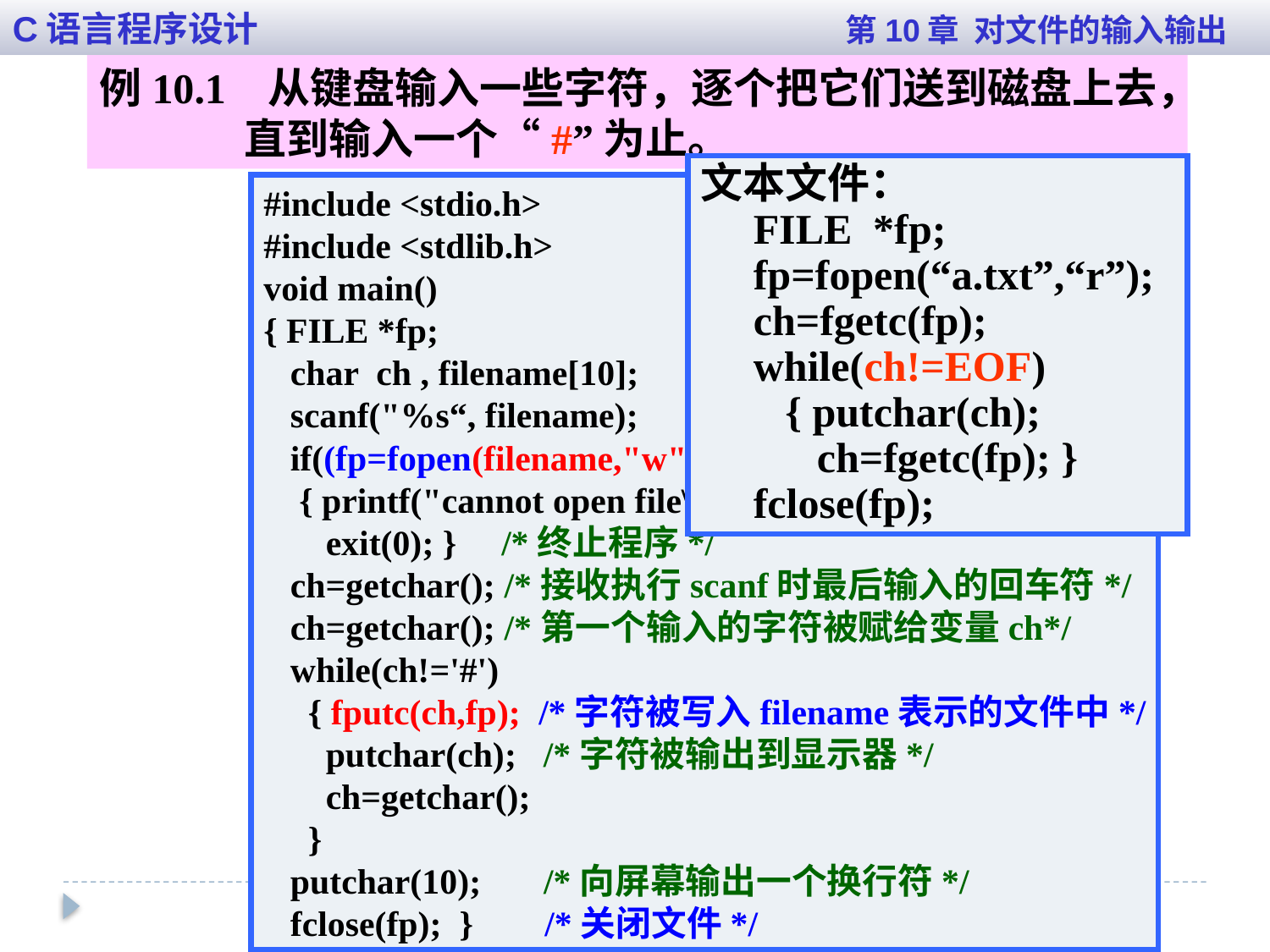

C语言程序设计                                                                         第10章  对文件的输入输出
例10.1   从键盘输入一些字符，逐个把它们送到磁盘上去，直到输入一个“#”为止。
文本文件：
     FILE  *fp;
     fp=fopen(“a.txt”,“r”);
     ch=fgetc(fp);
     while(ch!=EOF)
        { putchar(ch);
           ch=fgetc(fp); }
     fclose(fp);
#include <stdio.h>
#include <stdlib.h>
void main()
{ FILE *fp;
   char  ch , filename[10];
   scanf("%s“, filename);
   if((fp=fopen(filename,"w"))==NULL)
    { printf("cannot open file\n");
       exit(0); }     /*终止程序*/
   ch=getchar(); /*接收执行scanf时最后输入的回车符*/
   ch=getchar(); /*第一个输入的字符被赋给变量ch*/
   while(ch!='#')
     { fputc(ch,fp);  /*字符被写入filename表示的文件中*/
       putchar(ch);   /*字符被输出到显示器*/
       ch=getchar();
     }
   putchar(10);       /*向屏幕输出一个换行符*/
   fclose(fp);  }        /*关闭文件*/
15